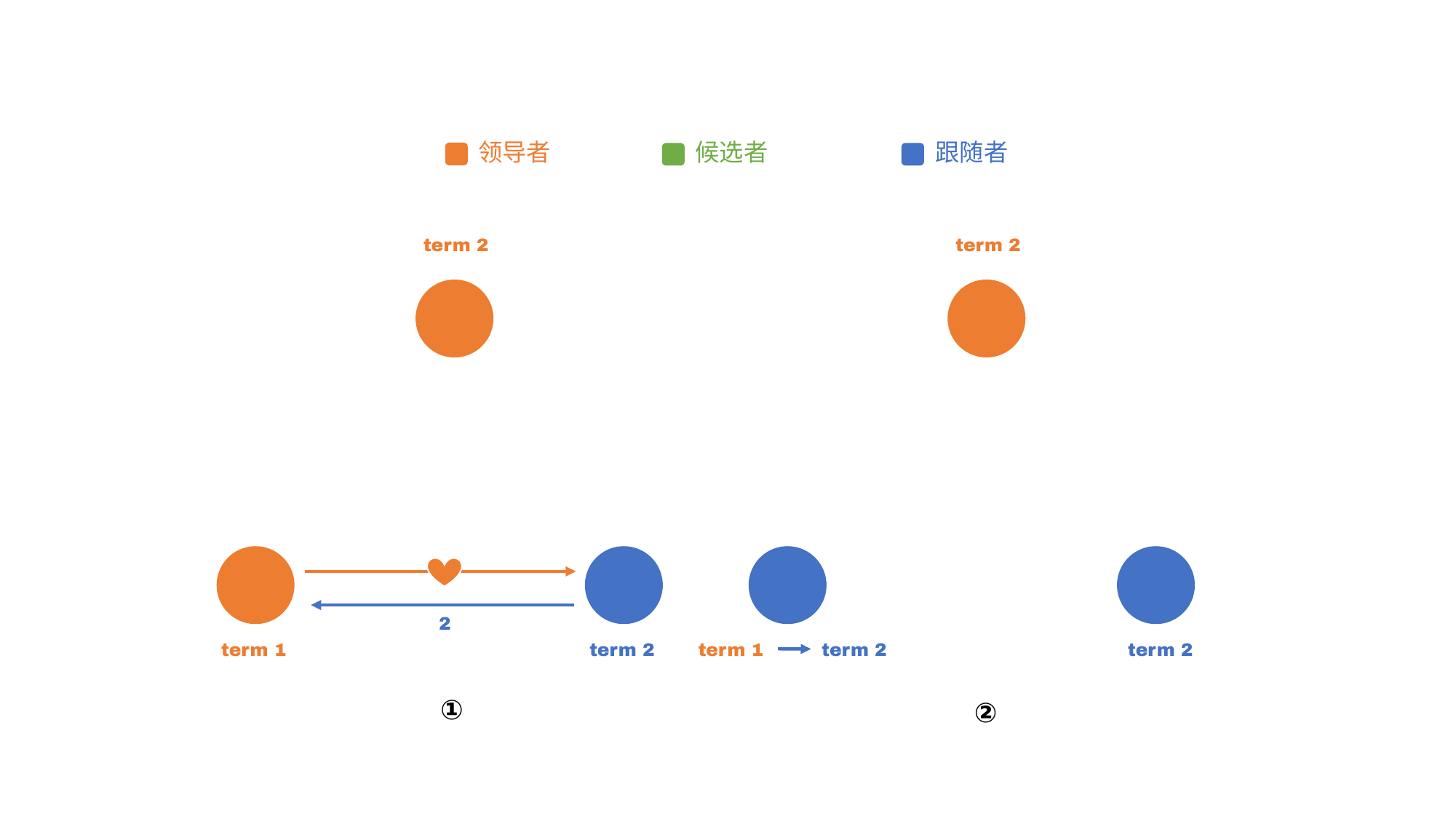

领导者

候选者

跟随者

term 2
term 2

2
term 1
term 2
term 2
term 1
term 2
①
②